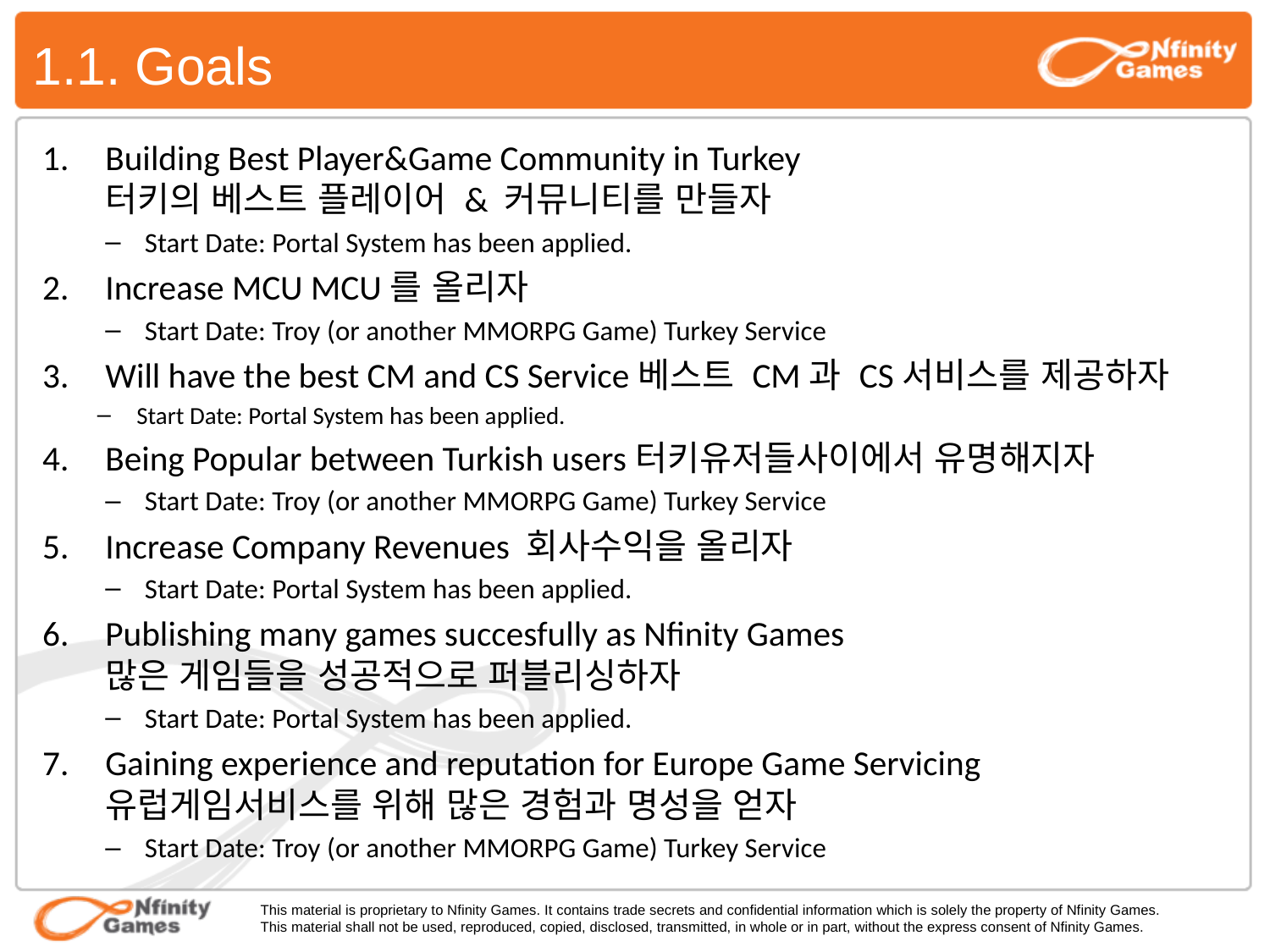

# 1.1. Goals
Building Best Player&Game Community in Turkey
터키의 베스트 플레이어 & 커뮤니티를 만들자
Start Date: Portal System has been applied.
Increase MCU MCU를 올리자
Start Date: Troy (or another MMORPG Game) Turkey Service
Will have the best CM and CS Service베스트 CM과 CS서비스를 제공하자
Start Date: Portal System has been applied.
Being Popular between Turkish users터키유저들사이에서 유명해지자
Start Date: Troy (or another MMORPG Game) Turkey Service
Increase Company Revenues 회사수익을 올리자
Start Date: Portal System has been applied.
Publishing many games succesfully as Nfinity Games
많은 게임들을 성공적으로 퍼블리싱하자
Start Date: Portal System has been applied.
Gaining experience and reputation for Europe Game Servicing
유럽게임서비스를 위해 많은 경험과 명성을 얻자
Start Date: Troy (or another MMORPG Game) Turkey Service